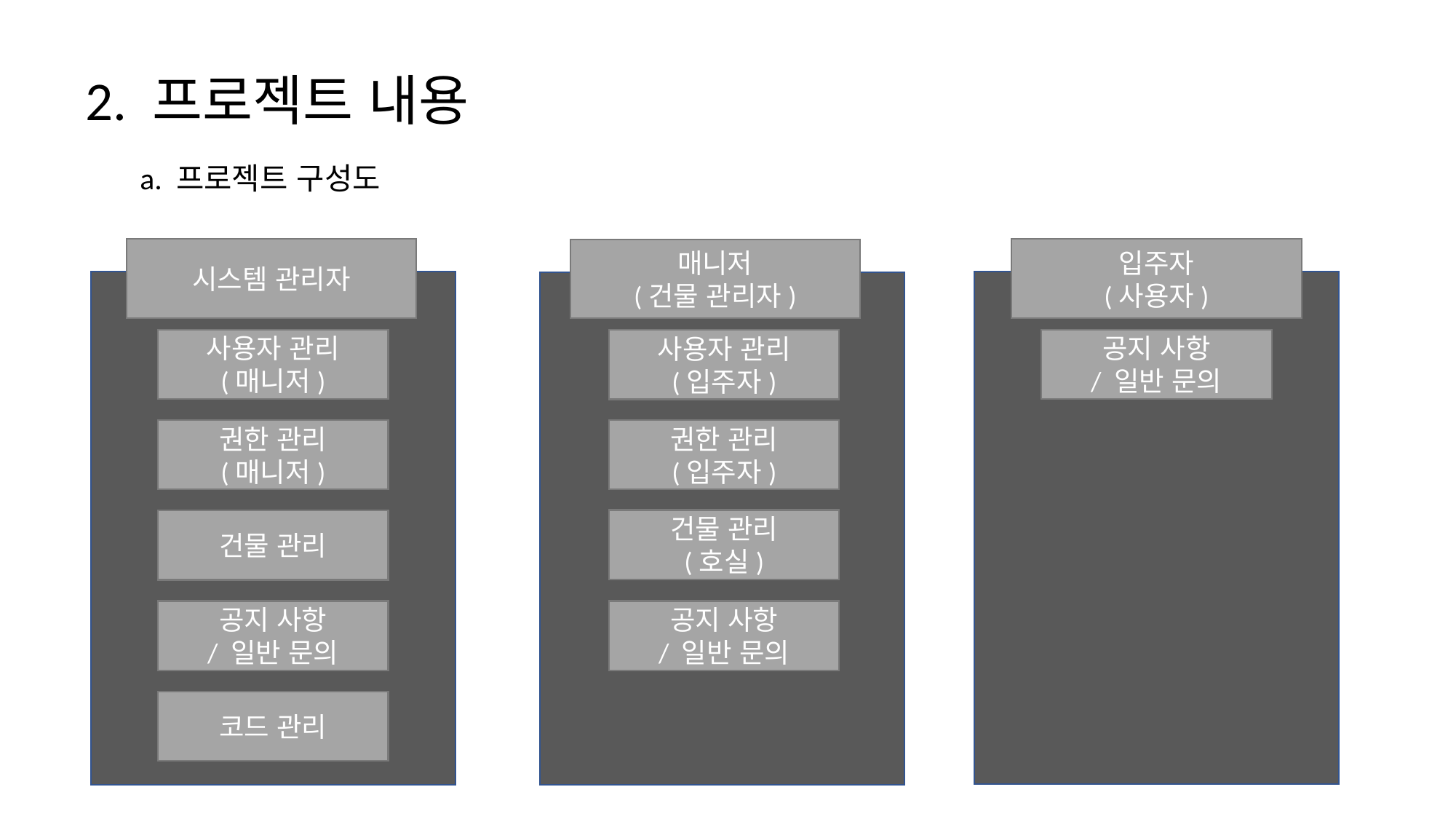

2. 프로젝트 내용
a. 프로젝트 구성도
시스템 관리자
입주자
(사용자)
매니저
(건물 관리자)

사용자 관리
(매니저)
공지 사항
/ 일반 문의
사용자 관리
(입주자)
권한 관리
(매니저)
권한 관리
(입주자)
건물 관리
(호실)
건물 관리
공지 사항
/ 일반 문의
공지 사항
/ 일반 문의
코드 관리